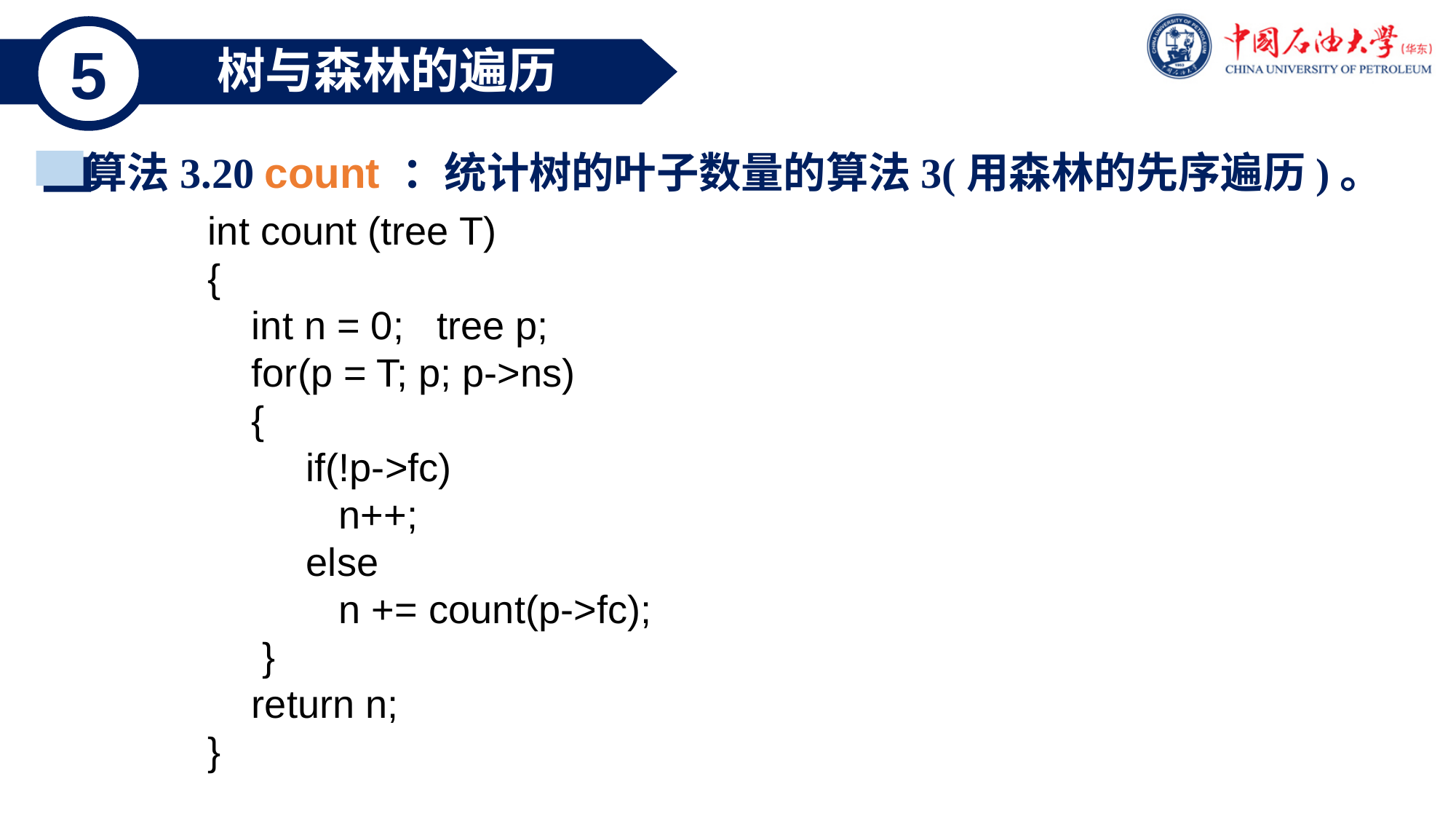

5
树与森林的遍历
算法3.20 count ：统计树的叶子数量的算法3(用森林的先序遍历)。

int count (tree T)
{
    int n = 0;   tree p;
    for(p = T; p; p->ns)
    {
         if(!p->fc)
            n++;
         else
            n += count(p->fc);
     }
    return n;
}